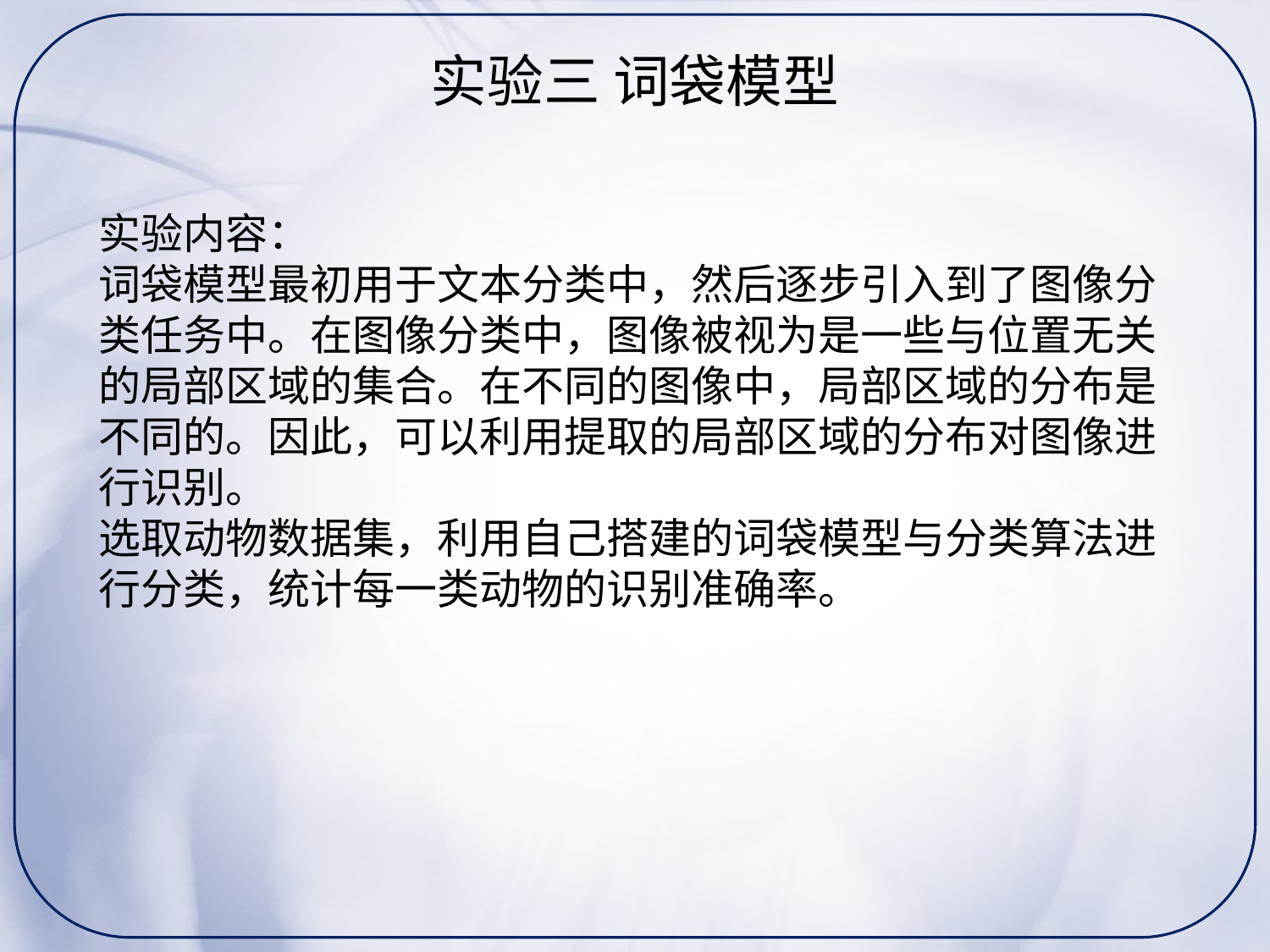

# 实验三 词袋模型
实验内容：
词袋模型最初用于文本分类中，然后逐步引入到了图像分类任务中。在图像分类中，图像被视为是一些与位置无关的局部区域的集合。在不同的图像中，局部区域的分布是不同的。因此，可以利用提取的局部区域的分布对图像进行识别。
选取动物数据集，利用自己搭建的词袋模型与分类算法进行分类，统计每一类动物的识别准确率。